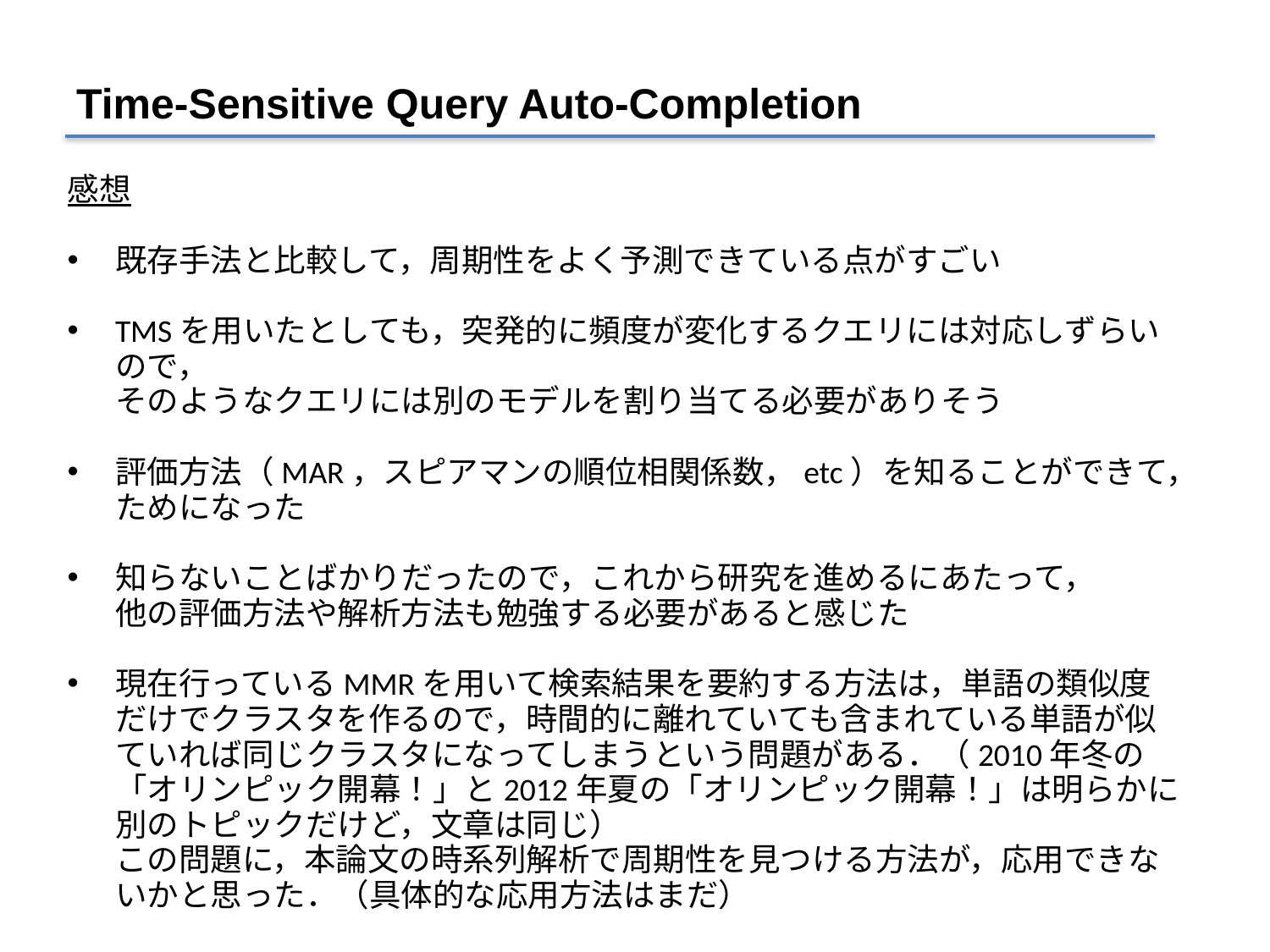

# Time-Sensitive Query Auto-Completion
感想

既存手法と比較して，周期性をよく予測できている点がすごい

TMSを用いたとしても，突発的に頻度が変化するクエリには対応しずらいので，
	そのようなクエリには別のモデルを割り当てる必要がありそう

評価方法（MAR，スピアマンの順位相関係数，etc）を知ることができて，
	ためになった

知らないことばかりだったので，これから研究を進めるにあたって，
	他の評価方法や解析方法も勉強する必要があると感じた

現在行っているMMRを用いて検索結果を要約する方法は，単語の類似度だけでクラスタを作るので，時間的に離れていても含まれている単語が似ていれば同じクラスタになってしまうという問題がある．（2010年冬の「オリンピック開幕！」と2012年夏の「オリンピック開幕！」は明らかに別のトピックだけど，文章は同じ）
	この問題に，本論文の時系列解析で周期性を見つける方法が，応用できないかと思った．（具体的な応用方法はまだ）